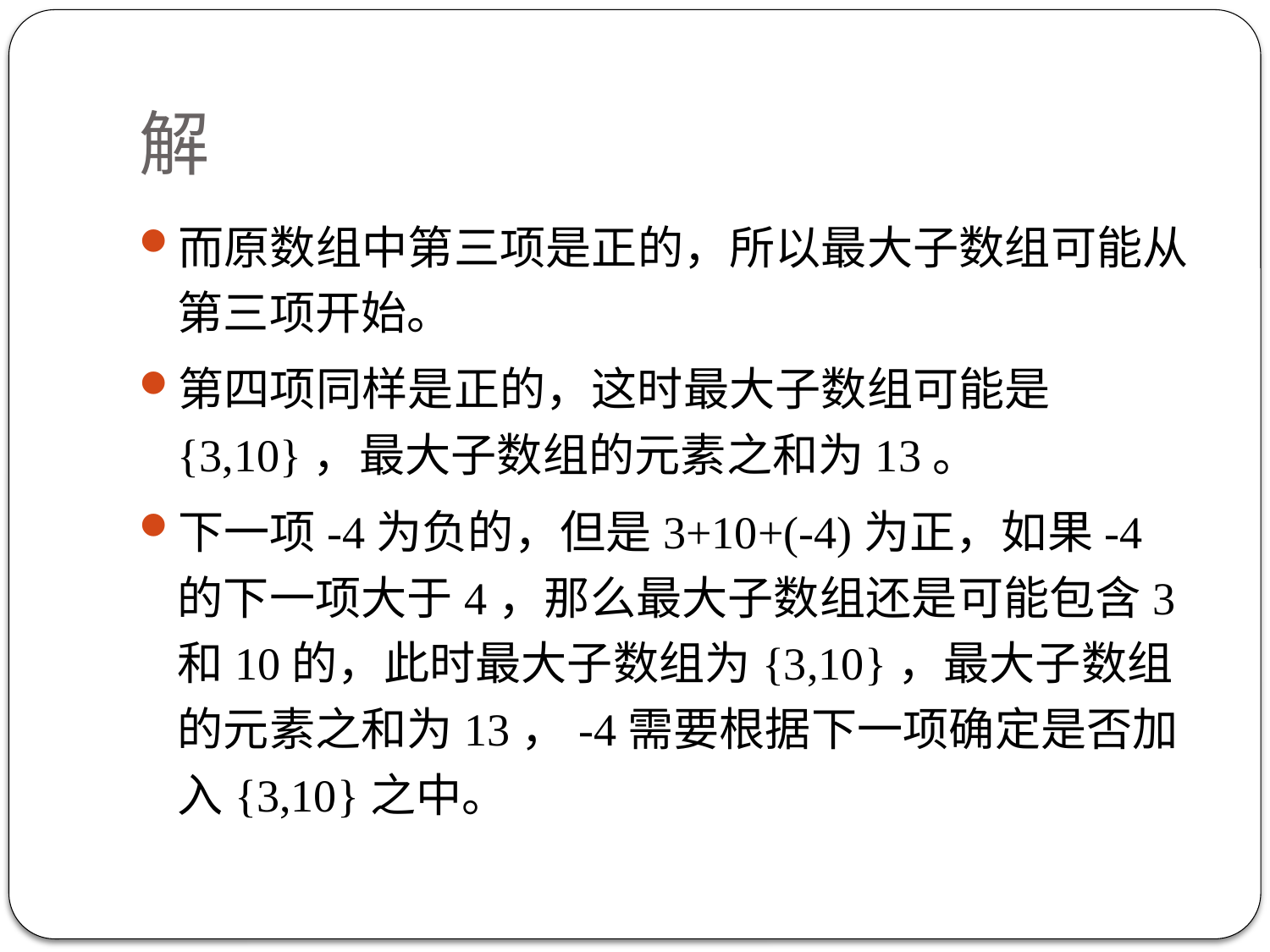

# 解
而原数组中第三项是正的，所以最大子数组可能从第三项开始。
第四项同样是正的，这时最大子数组可能是{3,10}，最大子数组的元素之和为13。
下一项-4为负的，但是3+10+(-4)为正，如果-4的下一项大于4，那么最大子数组还是可能包含3和10的，此时最大子数组为{3,10}，最大子数组的元素之和为13，-4需要根据下一项确定是否加入{3,10}之中。